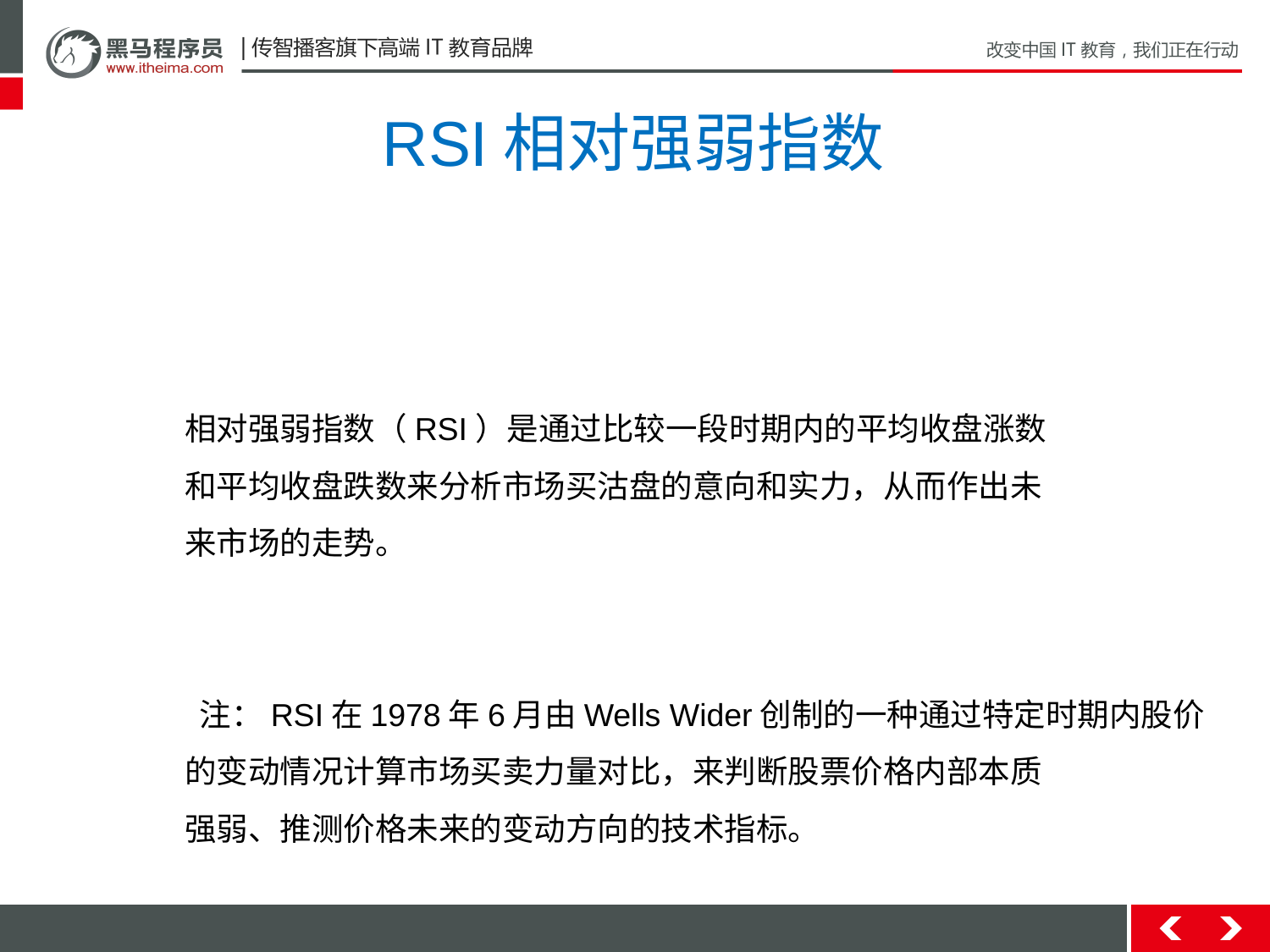

# RSI相对强弱指数
相对强弱指数（RSI）是通过比较一段时期内的平均收盘涨数
和平均收盘跌数来分析市场买沽盘的意向和实力，从而作出未
来市场的走势。

 注：RSI在1978年6月由Wells Wider创制的一种通过特定时期内股价
的变动情况计算市场买卖力量对比，来判断股票价格内部本质
强弱、推测价格未来的变动方向的技术指标。